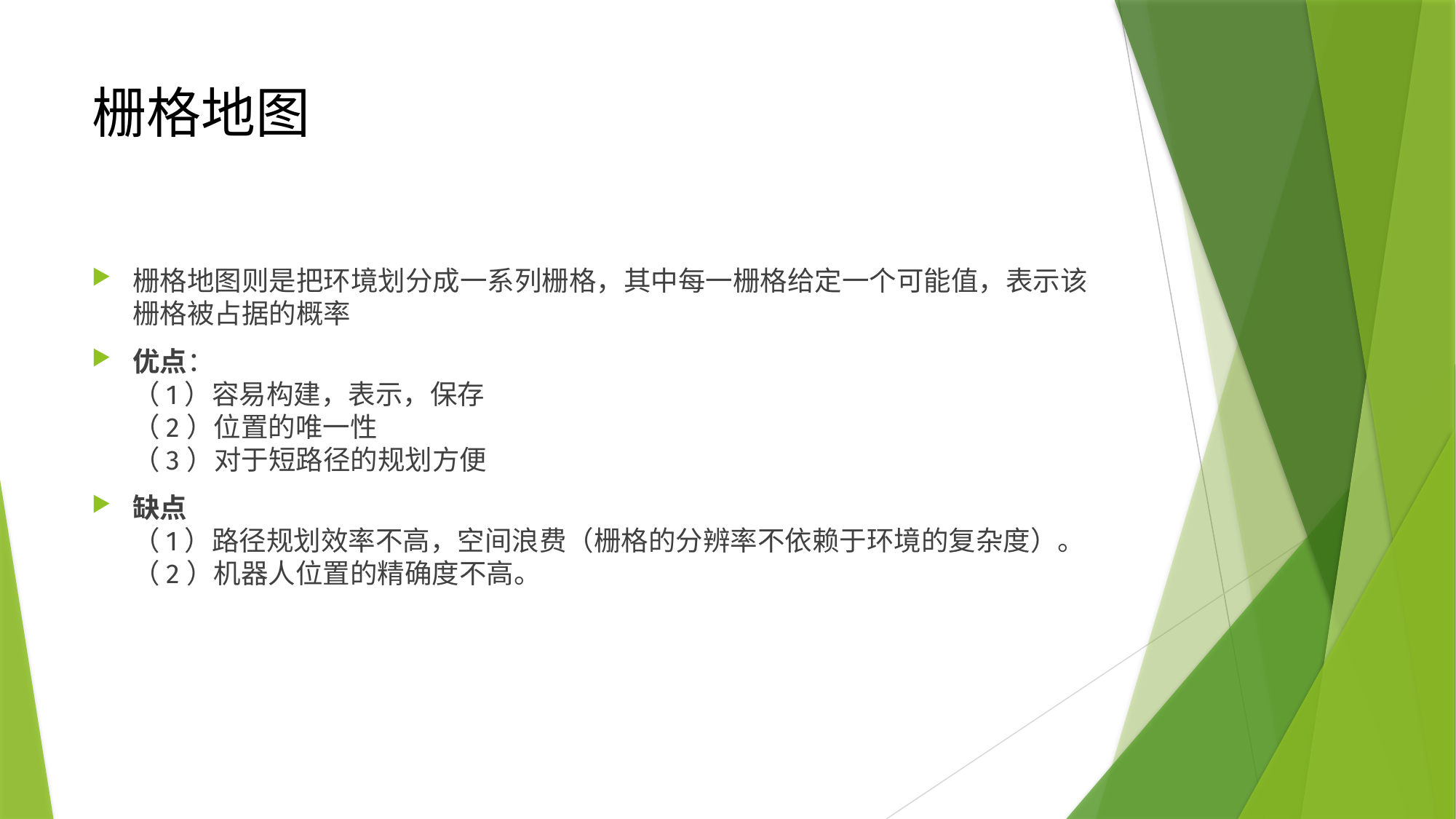

# 栅格地图
栅格地图则是把环境划分成一系列栅格，其中每一栅格给定一个可能值，表示该栅格被占据的概率
优点：
（1）容易构建，表示，保存
（2）位置的唯一性
（3）对于短路径的规划方便
缺点
（1）路径规划效率不高，空间浪费（栅格的分辨率不依赖于环境的复杂度）。
（2）机器人位置的精确度不高。